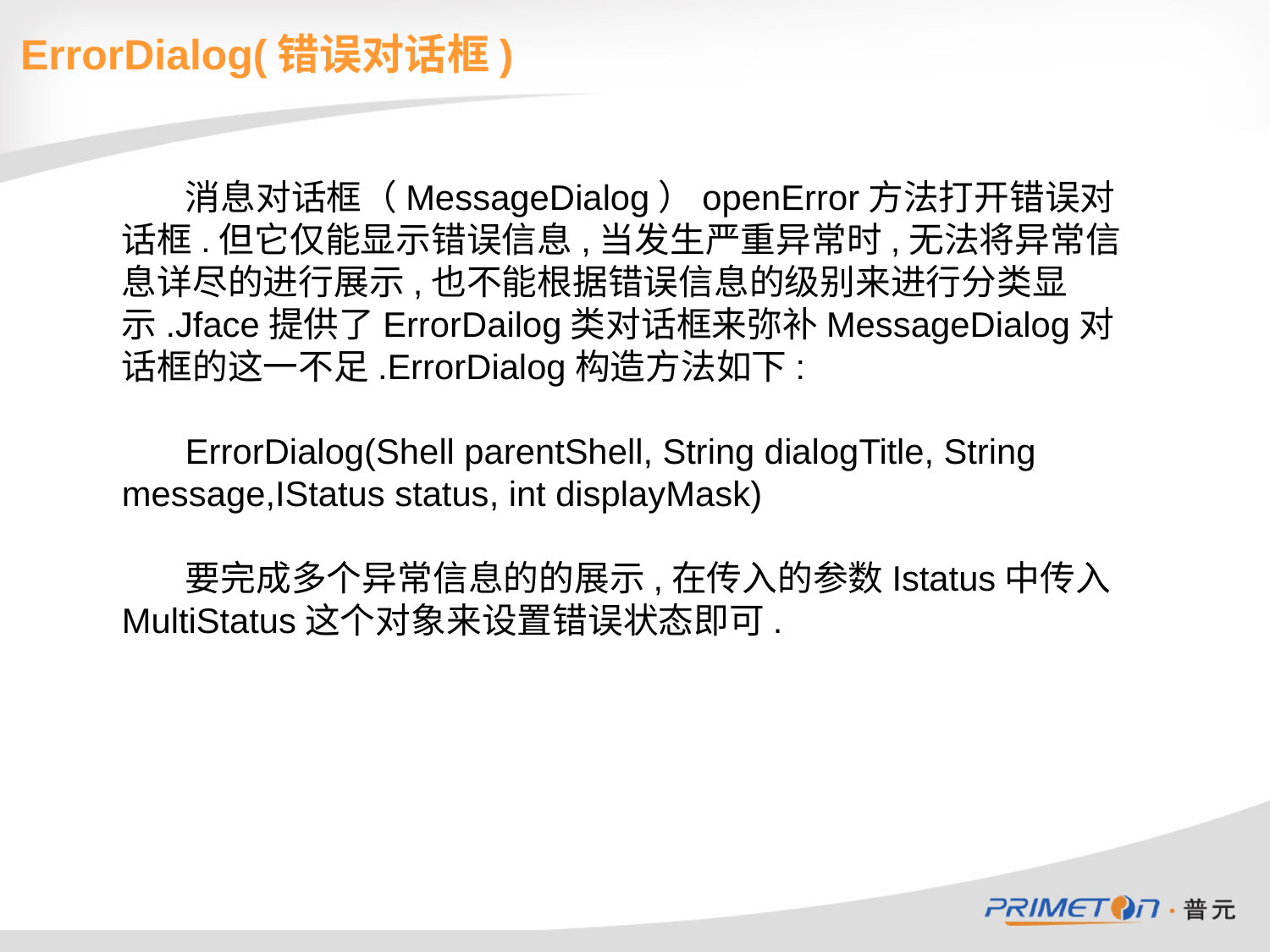

ErrorDialog(错误对话框)
消息对话框（MessageDialog）openError方法打开错误对话框.但它仅能显示错误信息,当发生严重异常时,无法将异常信息详尽的进行展示,也不能根据错误信息的级别来进行分类显示.Jface提供了ErrorDailog类对话框来弥补MessageDialog对话框的这一不足.ErrorDialog构造方法如下:

ErrorDialog(Shell parentShell, String dialogTitle, String message,IStatus status, int displayMask)

要完成多个异常信息的的展示,在传入的参数Istatus中传入MultiStatus这个对象来设置错误状态即可.